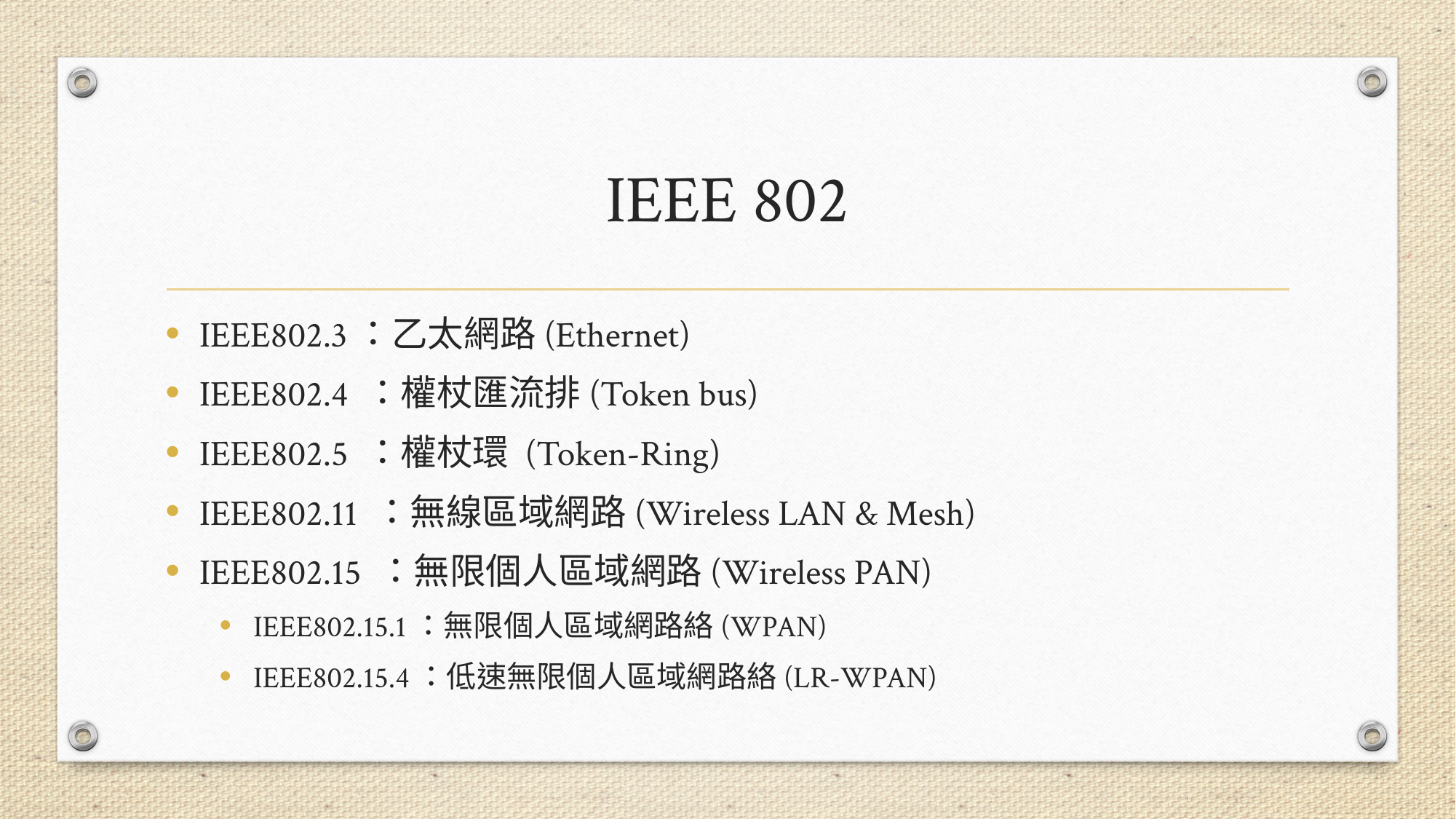

# IEEE 802
IEEE802.3：乙太網路(Ethernet)
IEEE802.4 ：權杖匯流排(Token bus)
IEEE802.5 ：權杖環 (Token-Ring)
IEEE802.11 ：無線區域網路(Wireless LAN & Mesh)
IEEE802.15 ：無限個人區域網路(Wireless PAN)
IEEE802.15.1：無限個人區域網路絡(WPAN)
IEEE802.15.4：低速無限個人區域網路絡(LR-WPAN)